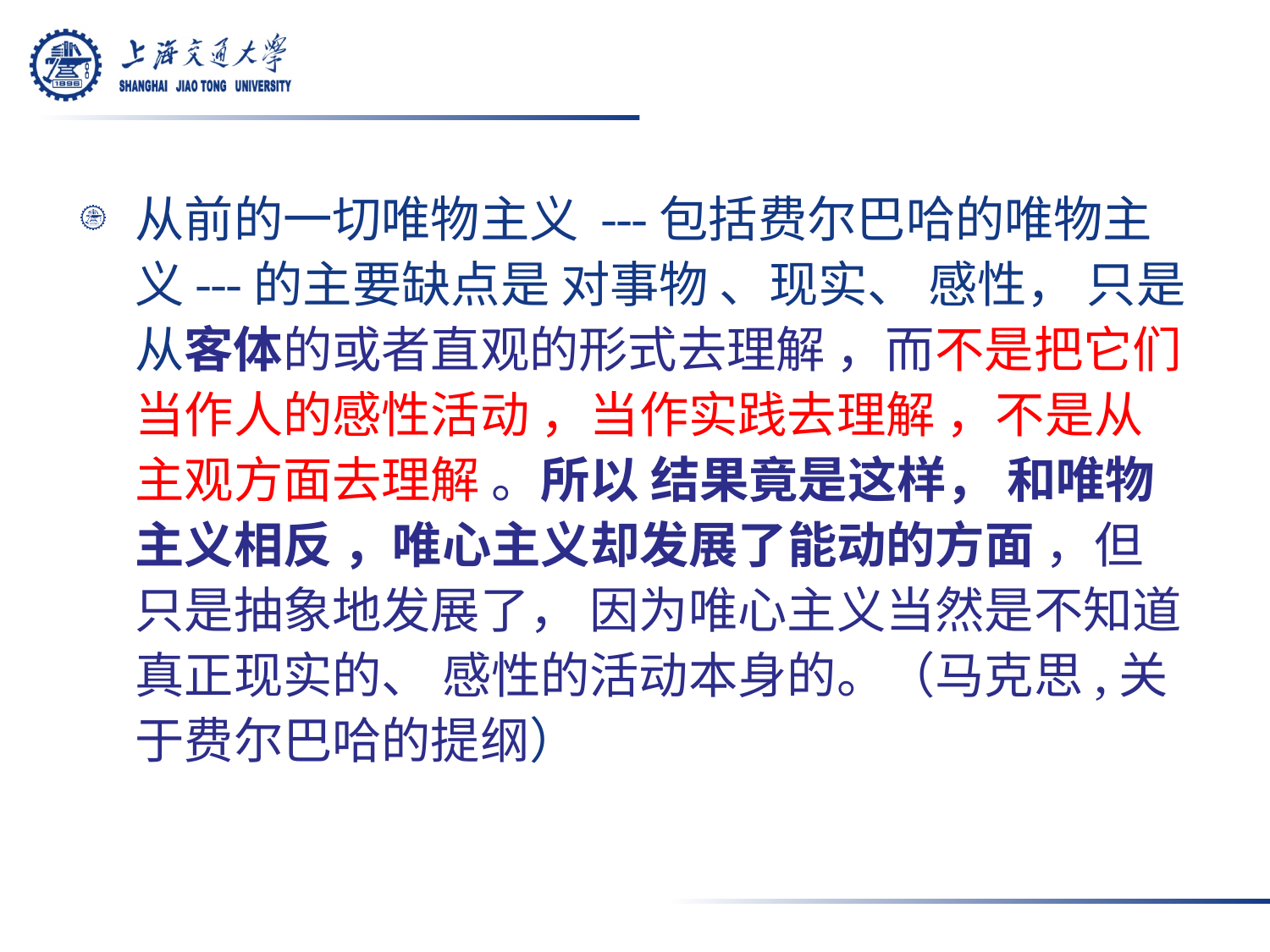

#
从前的一切唯物主义 ---包括费尔巴哈的唯物主义---的主要缺点是 对事物 、现实、 感性， 只是从客体的或者直观的形式去理解 ，而不是把它们当作人的感性活动 ，当作实践去理解 ，不是从主观方面去理解 。所以 结果竟是这样， 和唯物主义相反 ，唯心主义却发展了能动的方面 ，但只是抽象地发展了， 因为唯心主义当然是不知道真正现实的、 感性的活动本身的。（马克思,关于费尔巴哈的提纲）